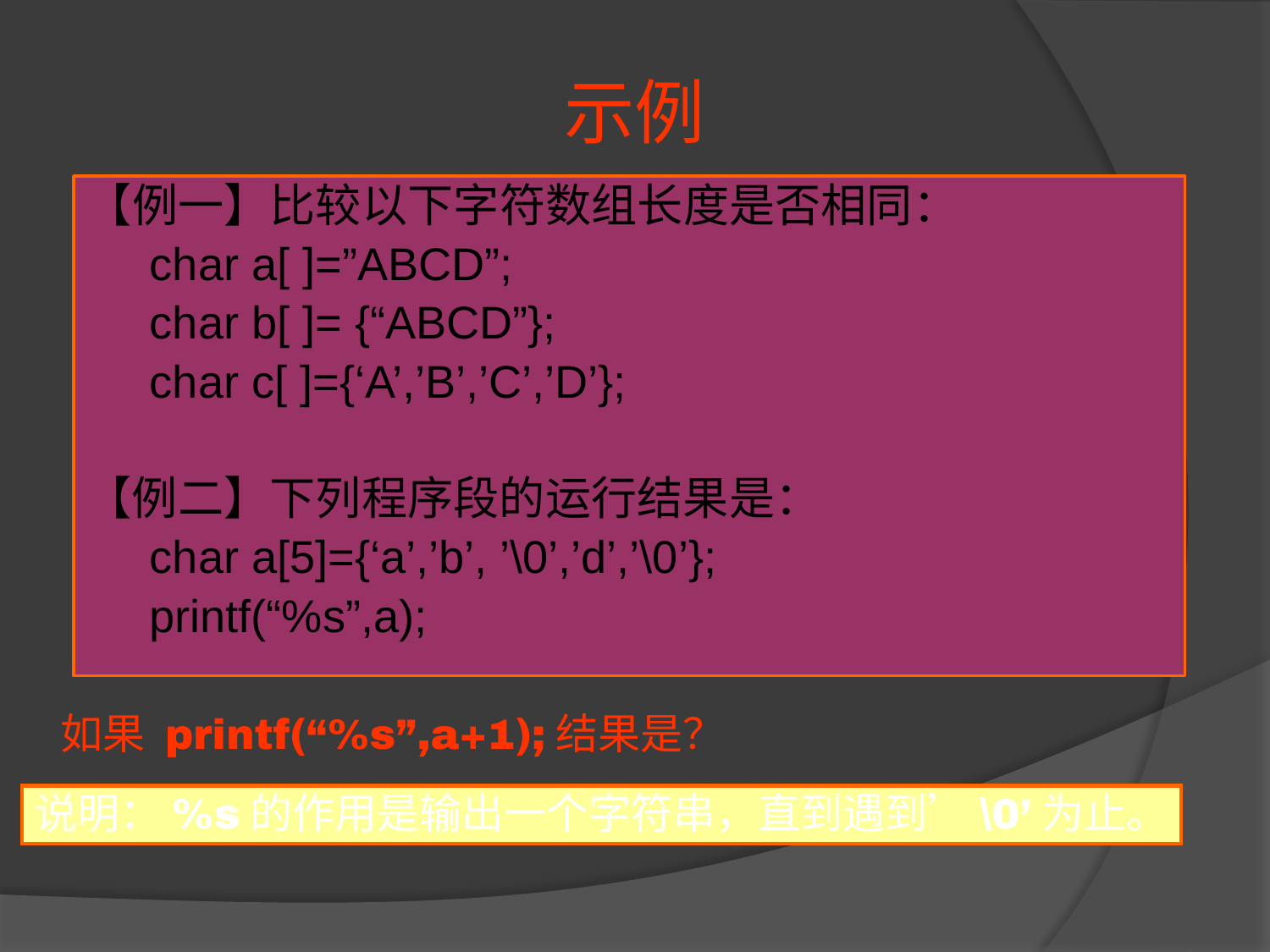

# 示例
【例一】比较以下字符数组长度是否相同：
     char a[ ]=”ABCD”;
     char b[ ]= {“ABCD”};
     char c[ ]={‘A’,’B’,’C’,’D’};

【例二】下列程序段的运行结果是：
     char a[5]={‘a’,’b’, ’\0’,’d’,’\0’};
     printf(“%s”,a);
如果 printf(“%s”,a+1);结果是？

说明：%s的作用是输出一个字符串，直到遇到’\0’为止。